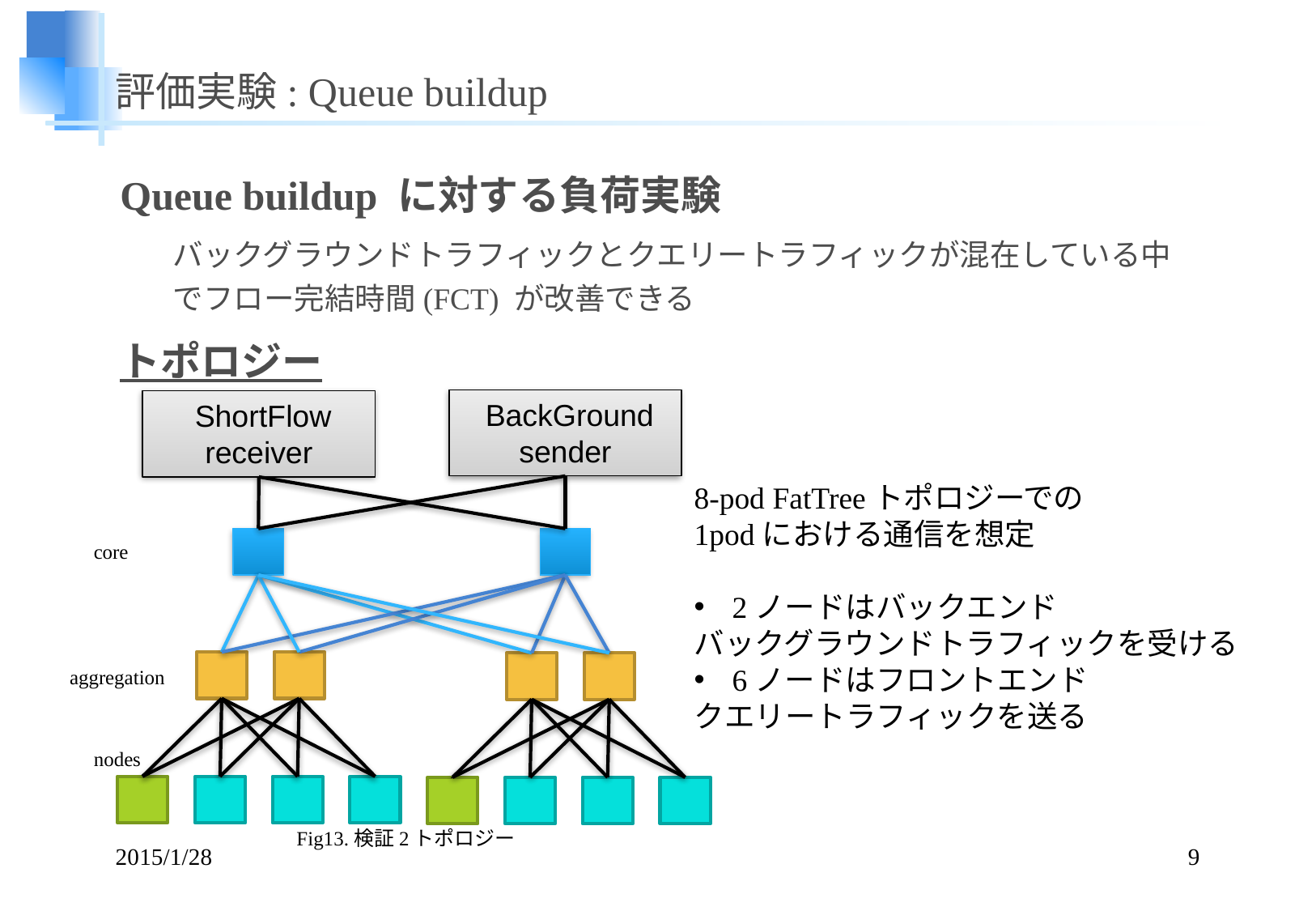

# 評価実験: Queue buildup
Queue buildup に対する負荷実験
バックグラウンドトラフィックとクエリートラフィックが混在している中でフロー完結時間(FCT) が改善できる
トポロジー
 BackGround
sender
 ShortFlow receiver
8-pod FatTreeトポロジーでの
1podにおける通信を想定

2ノードはバックエンド
バックグラウンドトラフィックを受ける
6ノードはフロントエンド
クエリートラフィックを送る

core

aggregation
nodes

Fig13.検証2トポロジー
2015/1/28
9